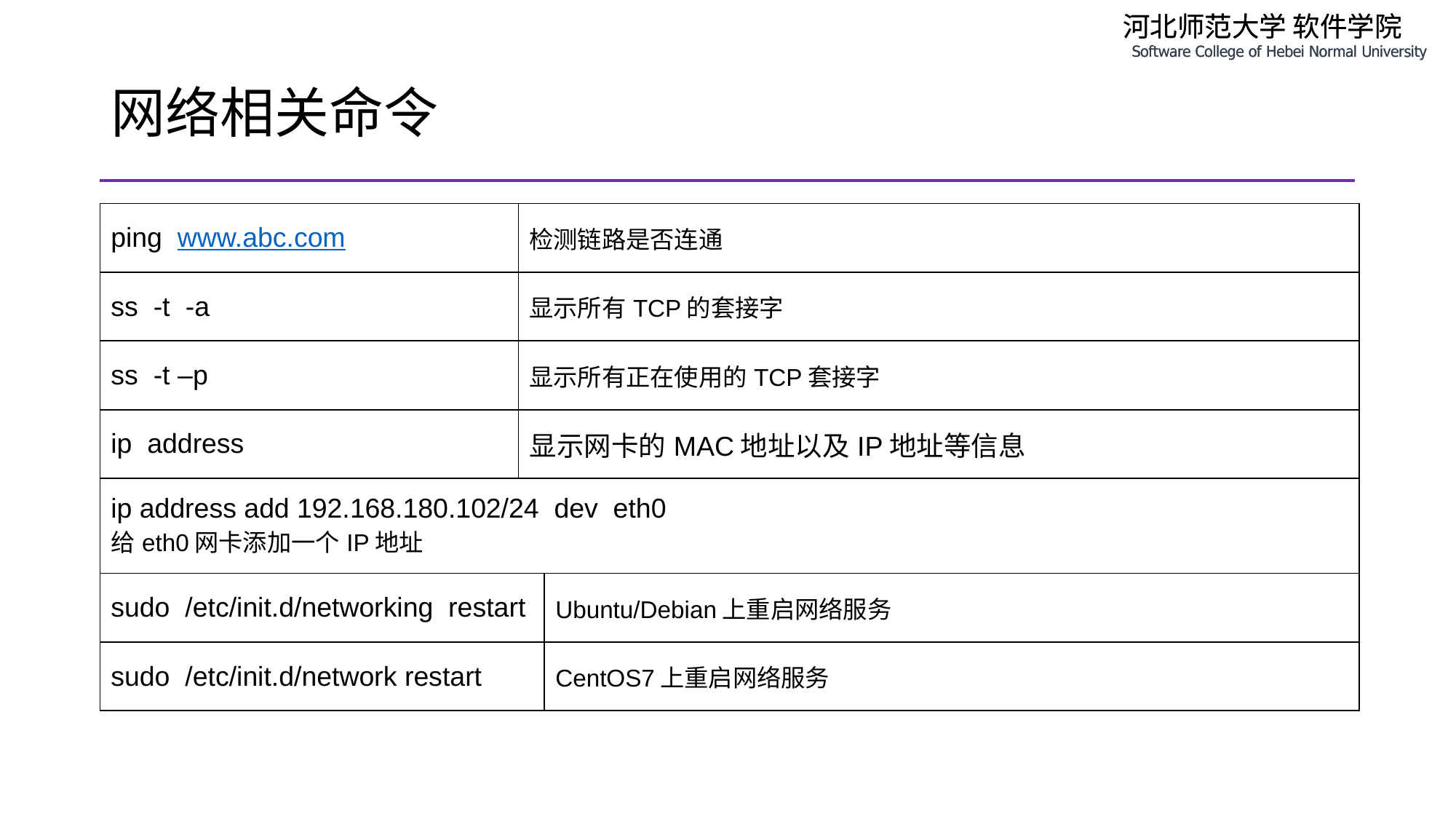

# 网络相关命令
| ping www.abc.com | 检测链路是否连通 |  |
| --- | --- | --- |
| ss -t -a | 显示所有TCP的套接字 |  |
| ss -t –p | 显示所有正在使用的TCP套接字 |  |
| ip address | 显示网卡的MAC地址以及IP地址等信息 |  |
| ip address add 192.168.180.102/24 dev eth0 给eth0网卡添加一个IP地址 |  |  |
| sudo /etc/init.d/networking restart | 创建php用户组 | Ubuntu/Debian上重启网络服务 |
| sudo /etc/init.d/network restart | 删除php用户组 | CentOS7上重启网络服务 |